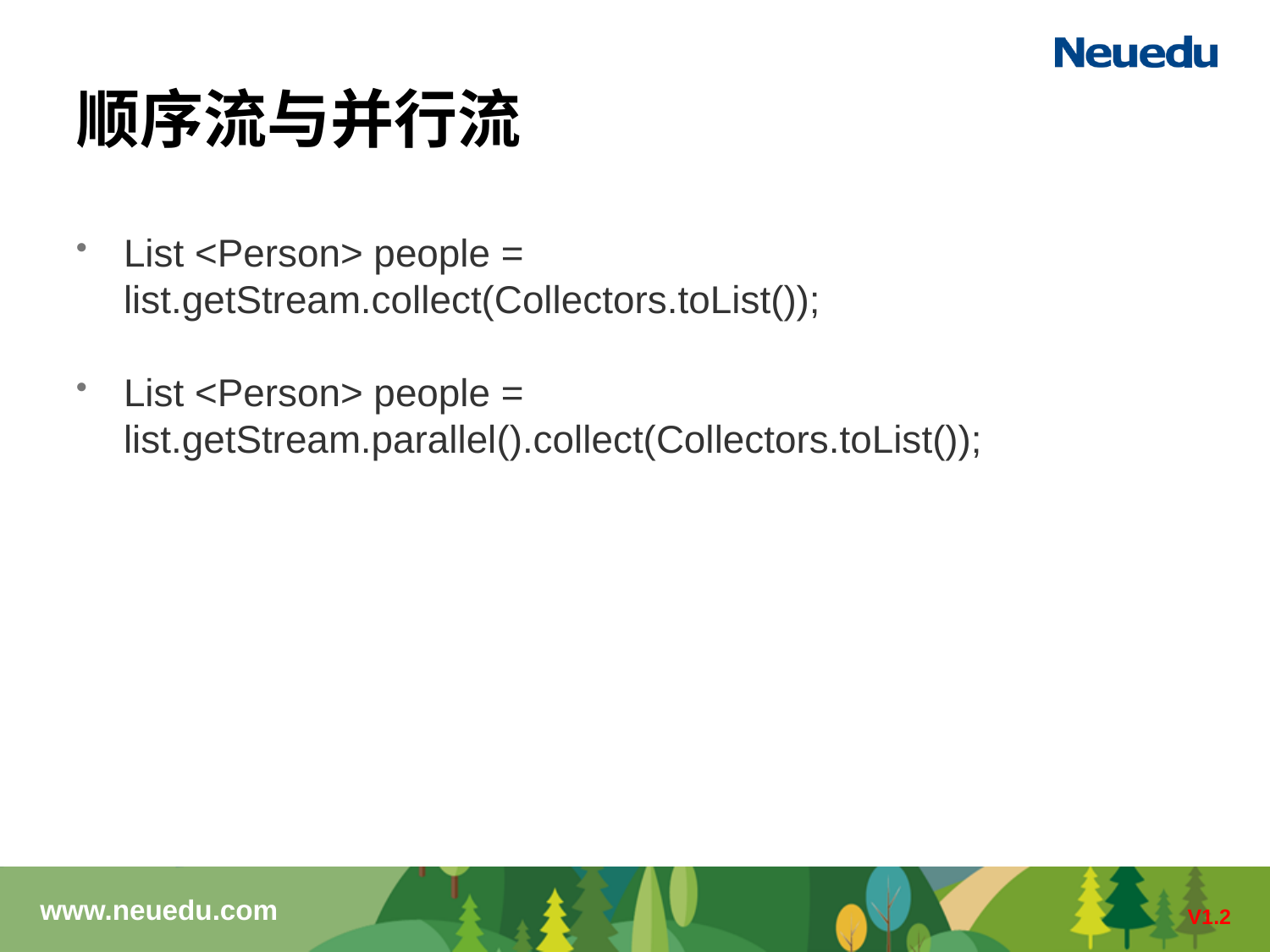

# 顺序流与并行流
List <Person> people = list.getStream.collect(Collectors.toList());

List <Person> people = list.getStream.parallel().collect(Collectors.toList());